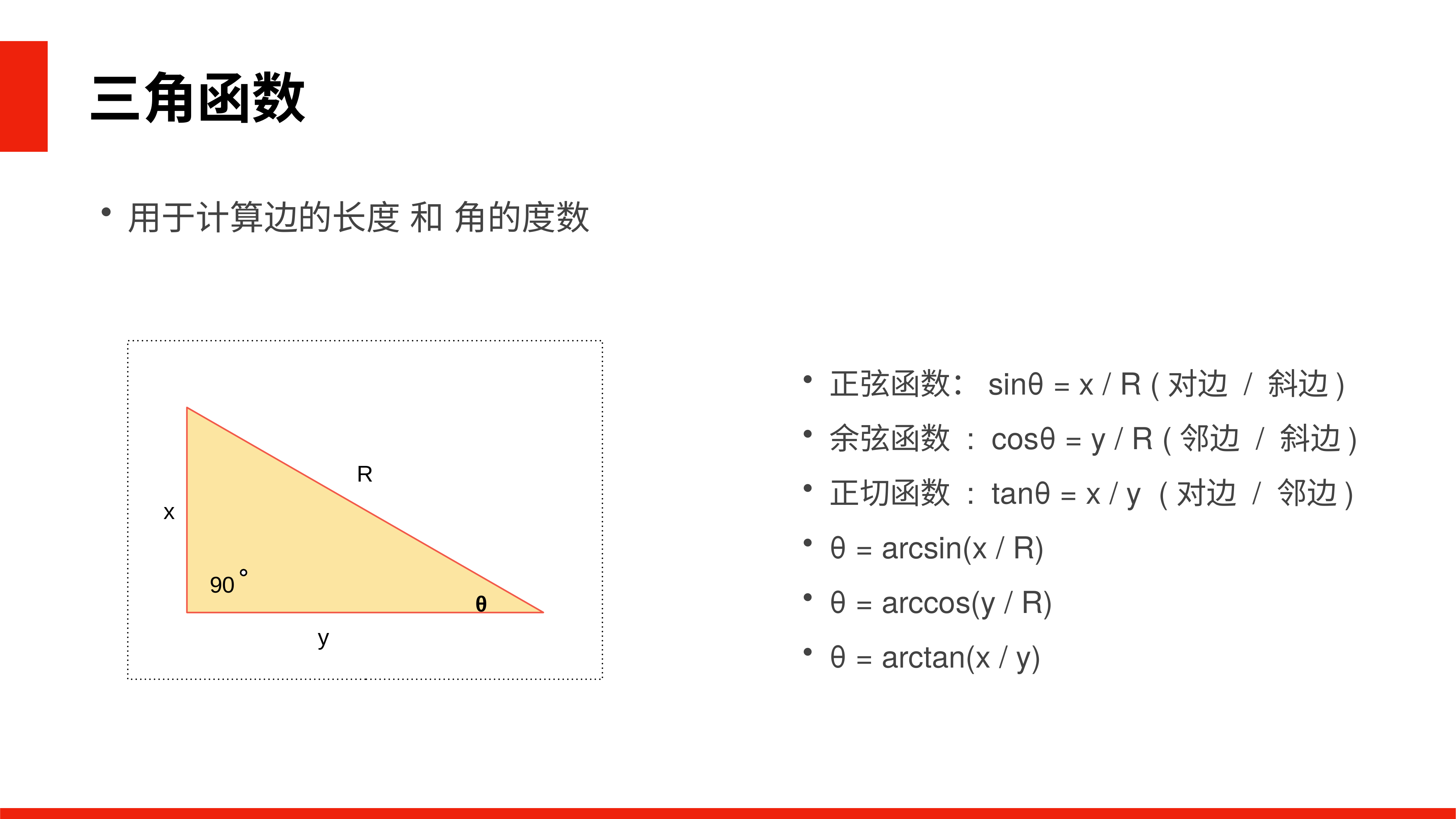

三角函数
用于计算边的长度 和 角的度数
正弦函数：sinθ = x / R (对边 / 斜边)
余弦函数 :  cosθ = y / R (邻边 / 斜边)
正切函数 :  tanθ = x / y  (对边 / 邻边)
θ = arcsin(x / R)
θ = arccos(y / R)
θ = arctan(x / y)

R
x
90

θ
y
4